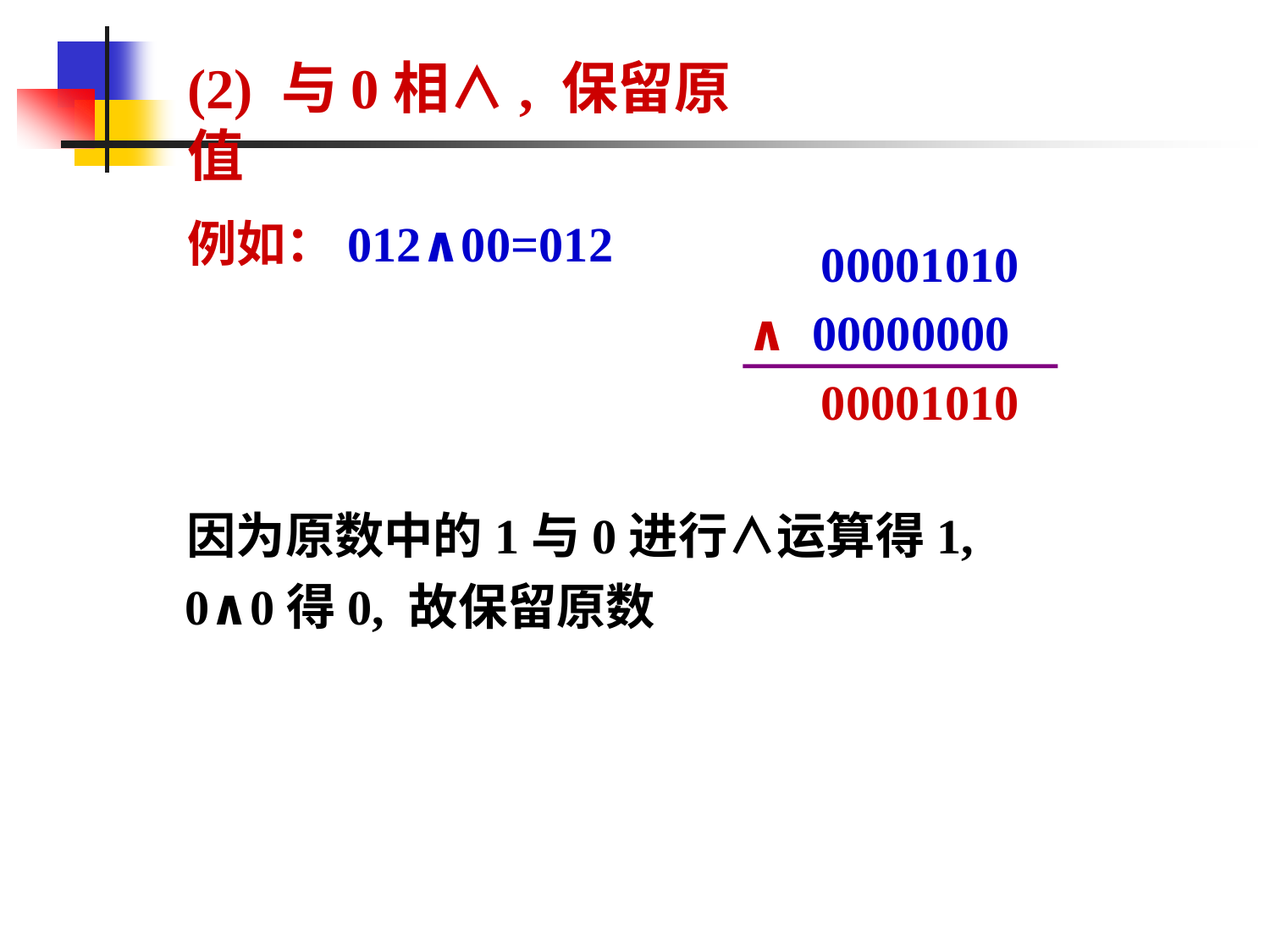

(2) 与0相∧, 保留原值
例如：012∧00=012
      00001010
∧  00000000
      00001010

　因为原数中的1与0进行∧运算得1, 0∧0得0, 故保留原数